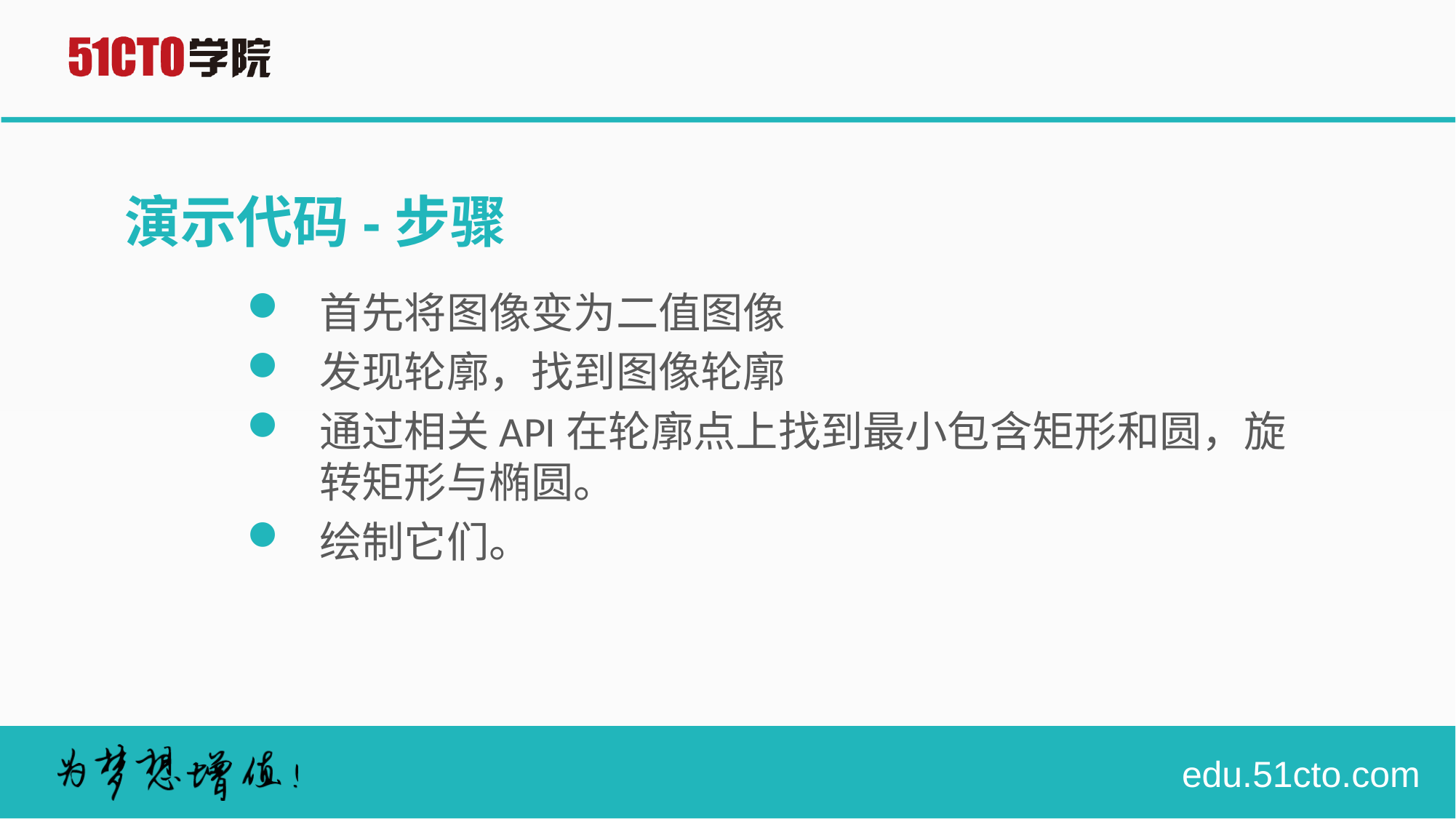

# 演示代码-步骤
首先将图像变为二值图像
发现轮廓，找到图像轮廓
通过相关API在轮廓点上找到最小包含矩形和圆，旋转矩形与椭圆。
绘制它们。